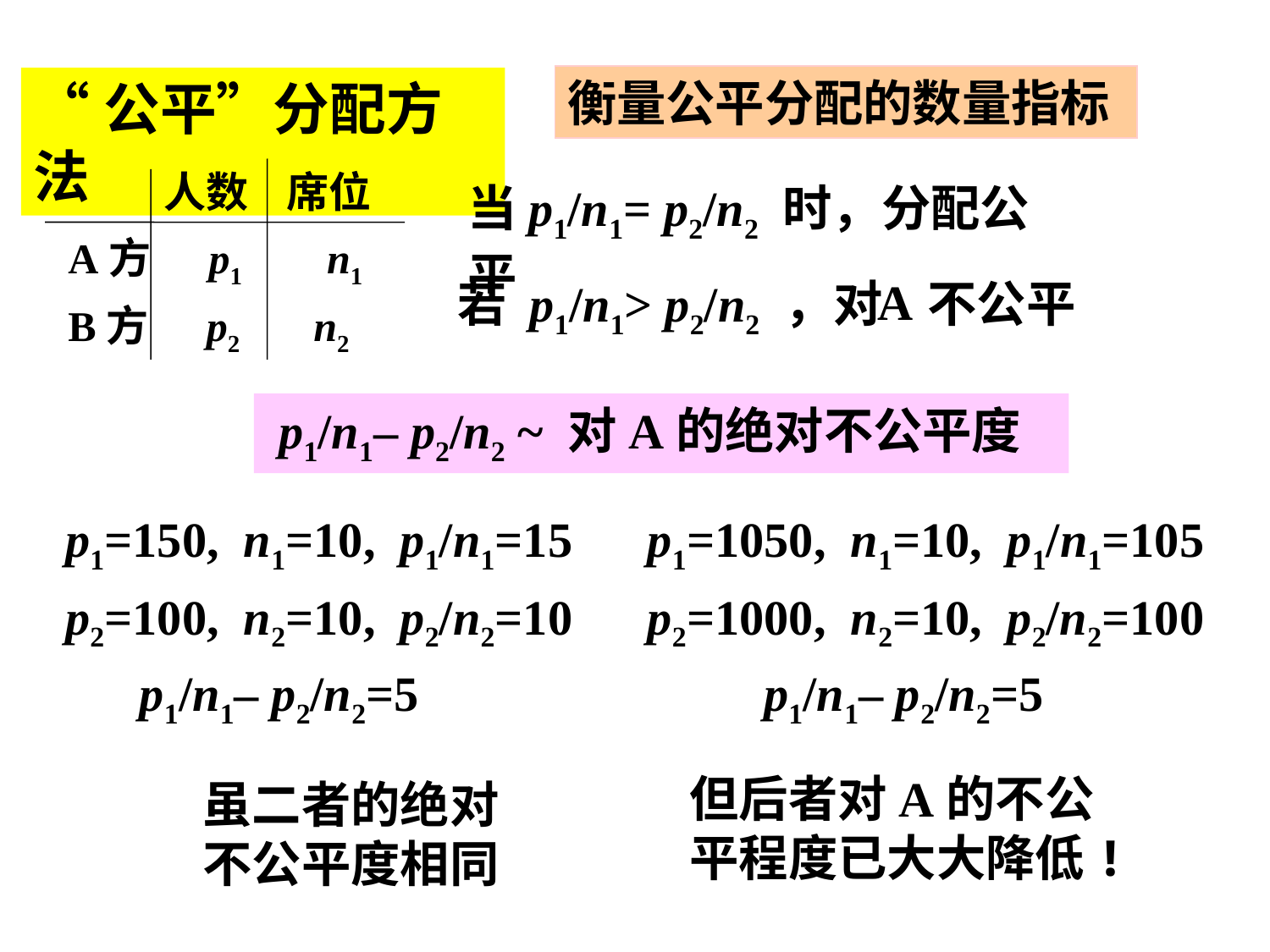

衡量公平分配的数量指标
“公平”分配方法

         人数    席位
A方     p1        n1
B方     p2            n2

当p1/n1= p2/n2 时，分配公平
A
若 p1/n1> p2/n2 ，对    不公平
 p1/n1– p2/n2 ~ 对A的绝对不公平度
p1=150,  n1=10,  p1/n1=15
p2=100,  n2=10,  p2/n2=10
p1=1050,  n1=10,  p1/n1=105
p2=1000,  n2=10,  p2/n2=100
p1/n1– p2/n2=5
p1/n1– p2/n2=5
但后者对A的不公平程度已大大降低!
虽二者的绝对不公平度相同